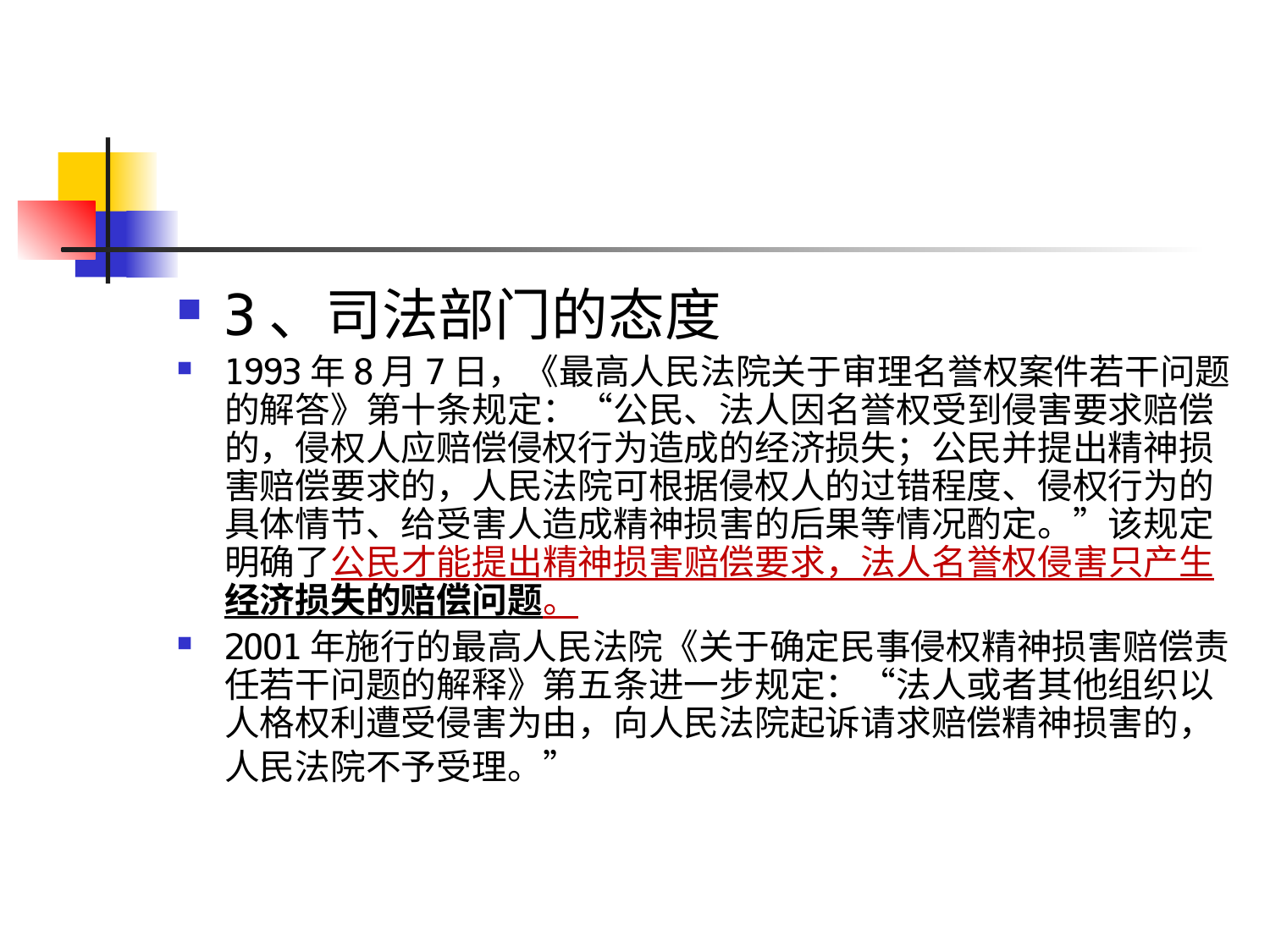

#
3、司法部门的态度
1993年8月7日，《最高人民法院关于审理名誉权案件若干问题的解答》第十条规定：“公民、法人因名誉权受到侵害要求赔偿的，侵权人应赔偿侵权行为造成的经济损失；公民并提出精神损害赔偿要求的，人民法院可根据侵权人的过错程度、侵权行为的具体情节、给受害人造成精神损害的后果等情况酌定。”该规定明确了公民才能提出精神损害赔偿要求，法人名誉权侵害只产生经济损失的赔偿问题。
2001年施行的最高人民法院《关于确定民事侵权精神损害赔偿责任若干问题的解释》第五条进一步规定：“法人或者其他组织以人格权利遭受侵害为由，向人民法院起诉请求赔偿精神损害的，人民法院不予受理。”